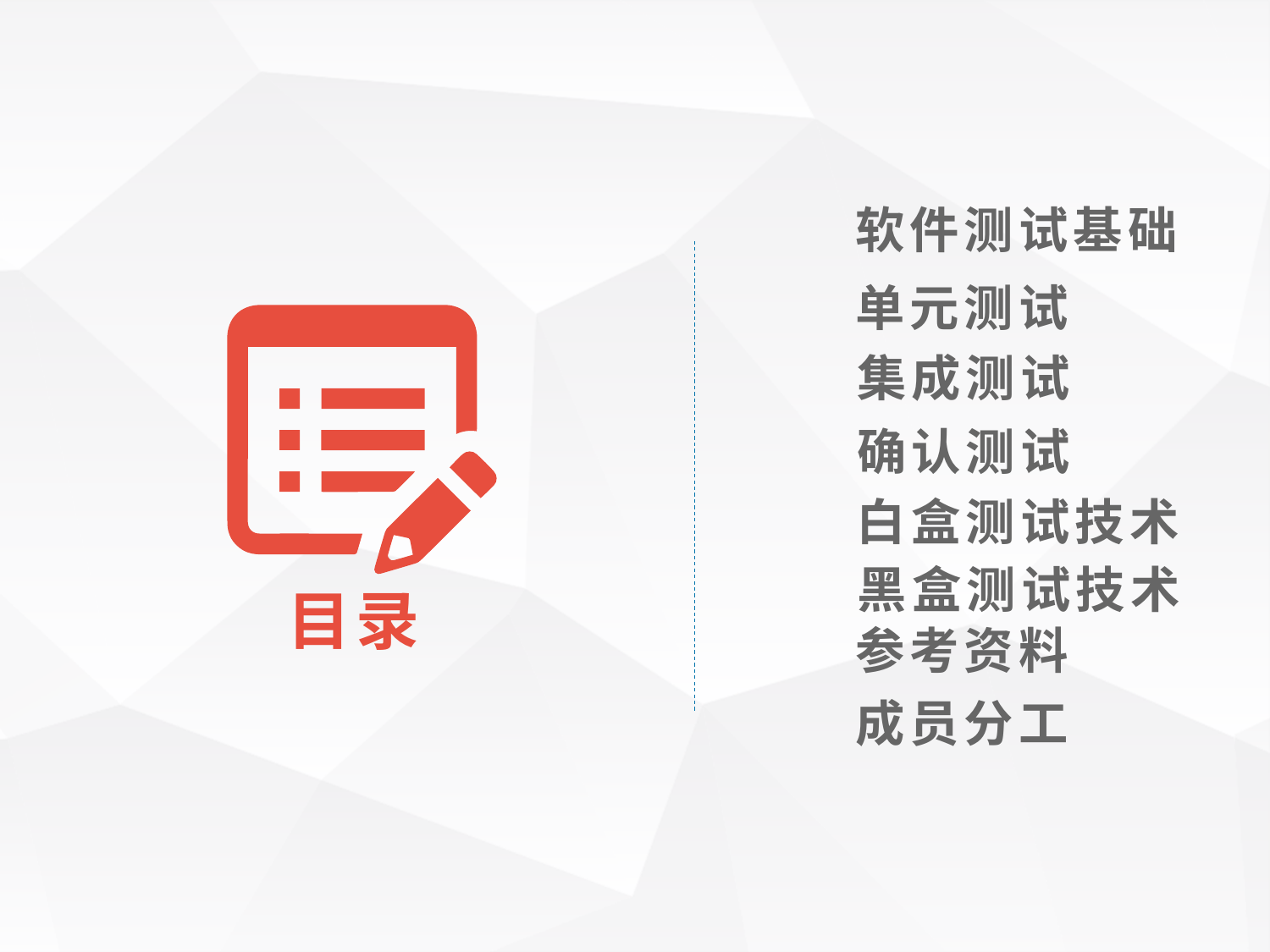

软件测试基础
单元测试

集成测试
确认测试
白盒测试技术
黑盒测试技术
目录
参考资料
成员分工